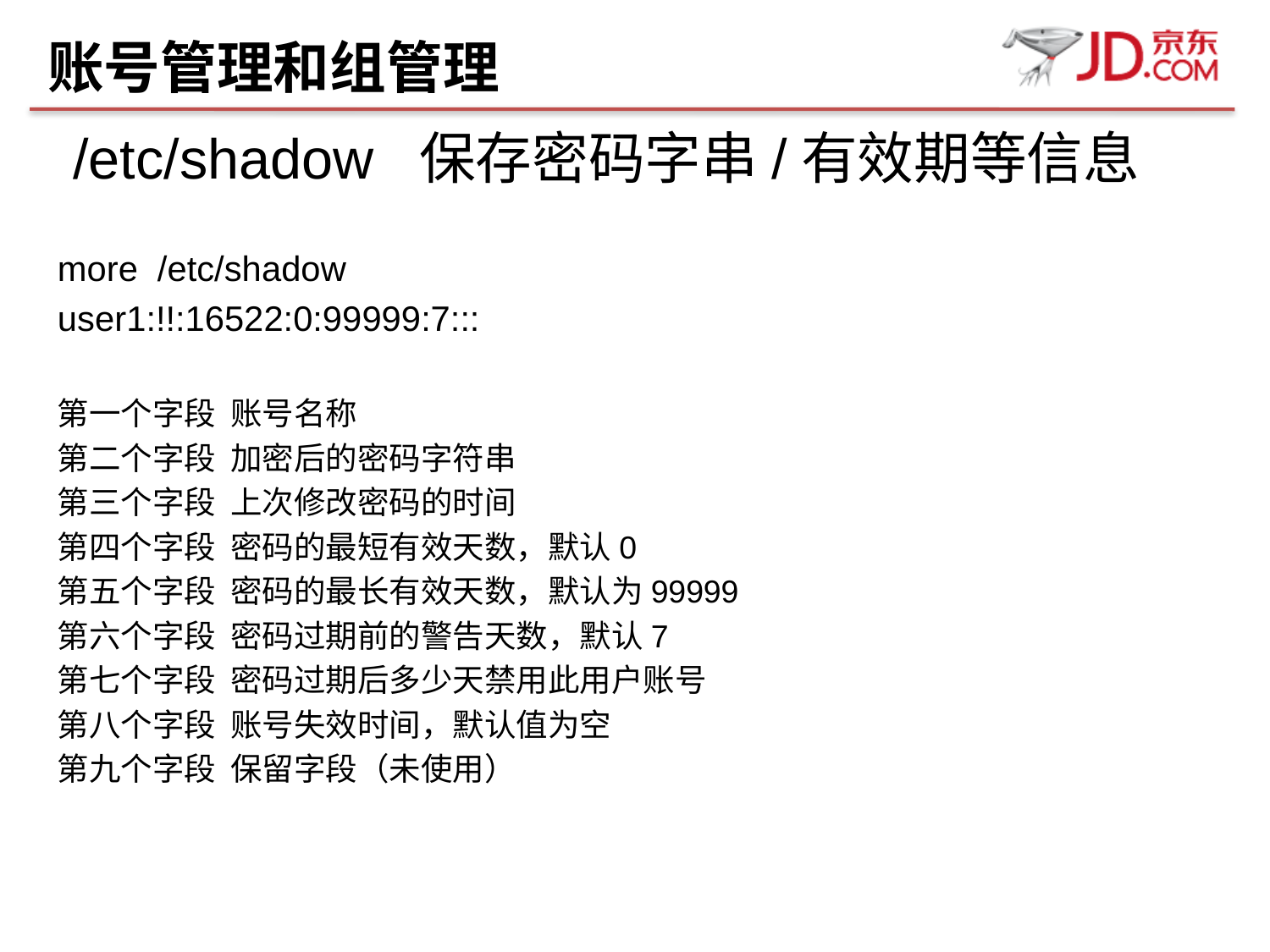

# 账号管理和组管理
 /etc/shadow  保存密码字串/有效期等信息

more  /etc/shadow
user1:!!:16522:0:99999:7:::

第一个字段  账号名称
第二个字段  加密后的密码字符串
第三个字段  上次修改密码的时间
第四个字段  密码的最短有效天数，默认0
第五个字段  密码的最长有效天数，默认为99999
第六个字段  密码过期前的警告天数，默认7
第七个字段  密码过期后多少天禁用此用户账号
第八个字段  账号失效时间，默认值为空
第九个字段  保留字段（未使用）